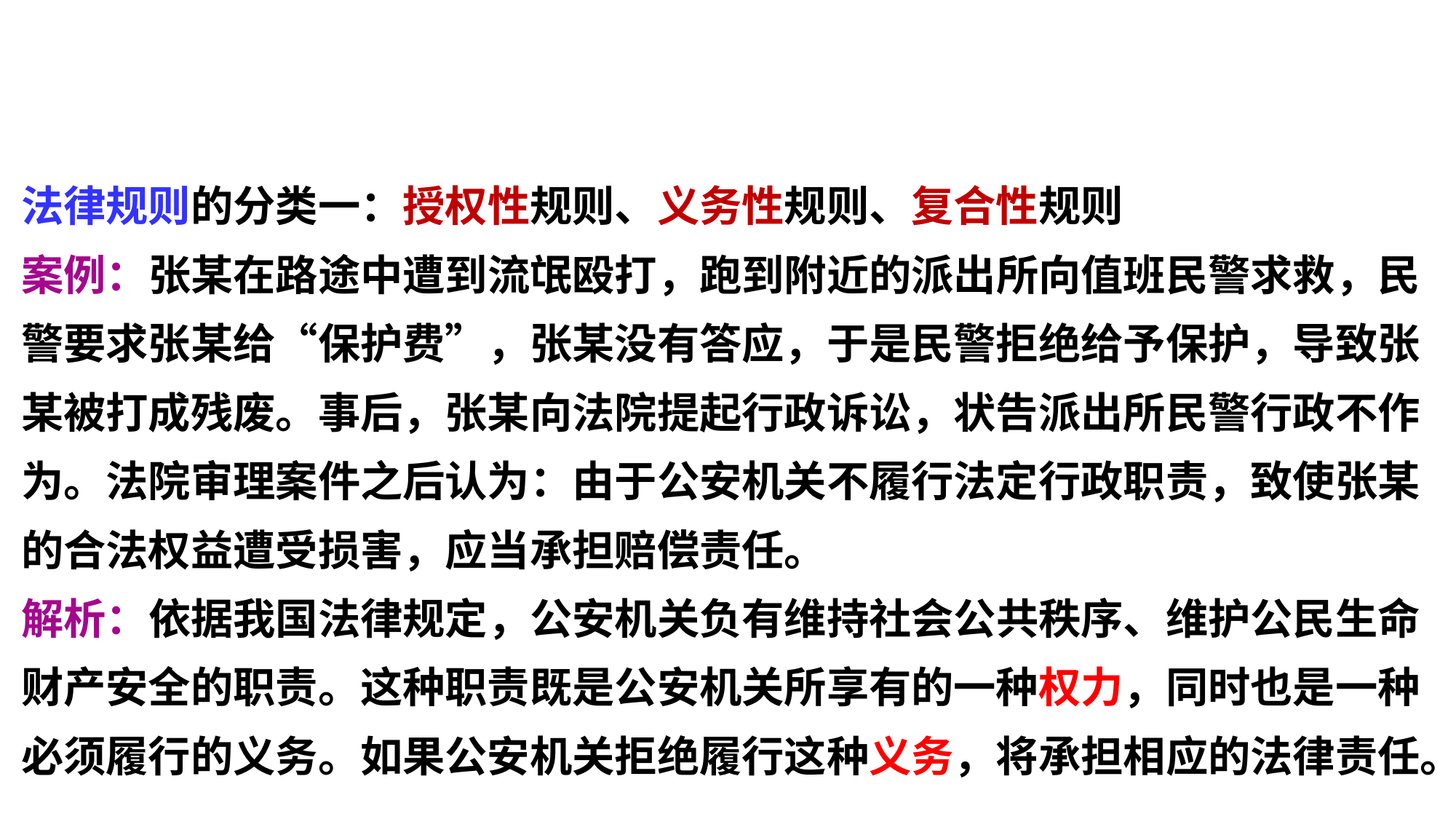

法律规则的分类一：授权性规则、义务性规则、复合性规则
案例：张某在路途中遭到流氓殴打，跑到附近的派出所向值班民警求救，民警要求张某给“保护费”，张某没有答应，于是民警拒绝给予保护，导致张某被打成残废。事后，张某向法院提起行政诉讼，状告派出所民警行政不作为。法院审理案件之后认为：由于公安机关不履行法定行政职责，致使张某的合法权益遭受损害，应当承担赔偿责任。
解析：依据我国法律规定，公安机关负有维持社会公共秩序、维护公民生命财产安全的职责。这种职责既是公安机关所享有的一种权力，同时也是一种必须履行的义务。如果公安机关拒绝履行这种义务，将承担相应的法律责任。